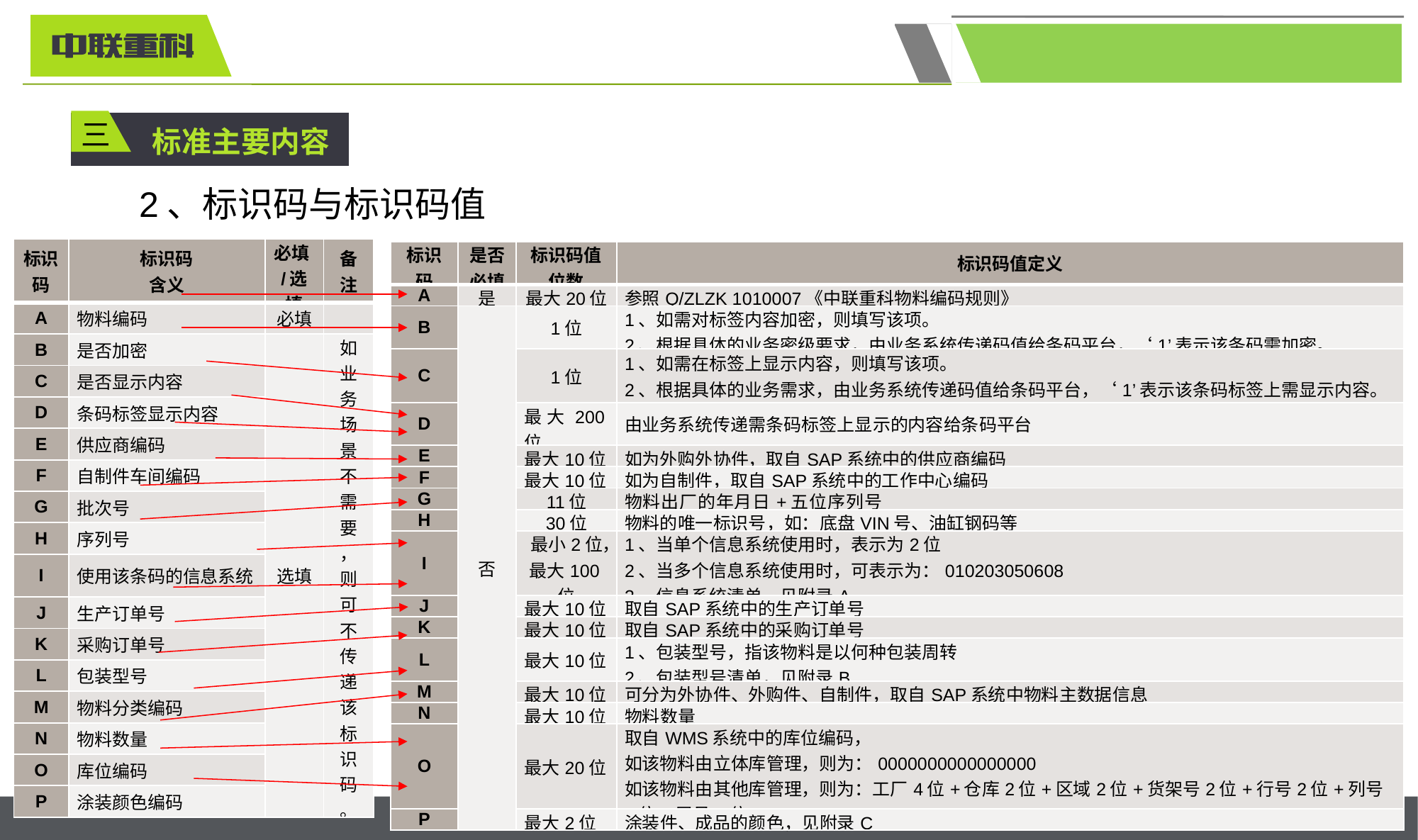

标准主要内容
三

2、标识码与标识码值
| 标识码 | 标识码 含义 | 必填/选填 | 备注 |
| --- | --- | --- | --- |
| A | 物料编码 | 必填 |  |
| B | 是否加密 | 选填 | 如业务场景不需要 ，则可不传递该标识码 。 |
| C | 是否显示内容 | 选填 |  |
| D | 条码标签显示内容 | 选填 |  |
| E | 供应商编码 | 选填 |  |
| F | 自制件车间编码 | 选填 |  |
| G | 批次号 | 选填 |  |
| H | 序列号 | 选填 |  |
| I | 使用该条码的信息系统 | 选填 |  |
| J | 生产订单号 | 选填 |  |
| K | 采购订单号 | 选填 |  |
| L | 包装型号 | 选填 |  |
| M | 物料分类编码 | 选填 |  |
| N | 物料数量 | 选填 |  |
| O | 库位编码 | 选填 |  |
| P | 涂装颜色编码 | 选填 |  |
| 标识码 | 是否必填 | 标识码值 位数 | 标识码值定义 |
| --- | --- | --- | --- |
| A | 是 | 最大20位 | 参照Q/ZLZK 1010007《中联重科物料编码规则》 |
| B | 否 | 1位 | 1、如需对标签内容加密，则填写该项。 2、根据具体的业务密级要求，由业务系统传递码值给条码平台，‘1’表示该条码需加密。 |
| C |  | 1位 | 1、如需在标签上显示内容，则填写该项。 2、根据具体的业务需求，由业务系统传递码值给条码平台，‘1’表示该条码标签上需显示内容。 |
| D |  | 最大200位 | 由业务系统传递需条码标签上显示的内容给条码平台 |
| E |  | 最大10位 | 如为外购外协件，取自SAP系统中的供应商编码 |
| F |  | 最大10位 | 如为自制件，取自SAP系统中的工作中心编码 |
| G |  | 11位 | 物料出厂的年月日+五位序列号 |
| H |  | 30位 | 物料的唯一标识号，如：底盘VIN号、油缸钢码等 |
| I |  | 最小2位，最大100位 | 1、当单个信息系统使用时，表示为2位 2、当多个信息系统使用时，可表示为：010203050608 3、信息系统清单，见附录A |
| J |  | 最大10位 | 取自SAP系统中的生产订单号 |
| K |  | 最大10位 | 取自SAP系统中的采购订单号 |
| L |  | 最大10位 | 1、包装型号，指该物料是以何种包装周转 2、包装型号清单，见附录B |
| M |  | 最大10位 | 可分为外协件、外购件、自制件，取自SAP系统中物料主数据信息 |
| N |  | 最大10位 | 物料数量 |
| O |  | 最大20位 | 取自WMS系统中的库位编码， 如该物料由立体库管理，则为：0000000000000000 如该物料由其他库管理，则为：工厂4位+仓库2位+区域2位+货架号2位+行号2位+列号2位+层号2位 |
| P |  | 最大2位 | 涂装件、成品的颜色，见附录C |